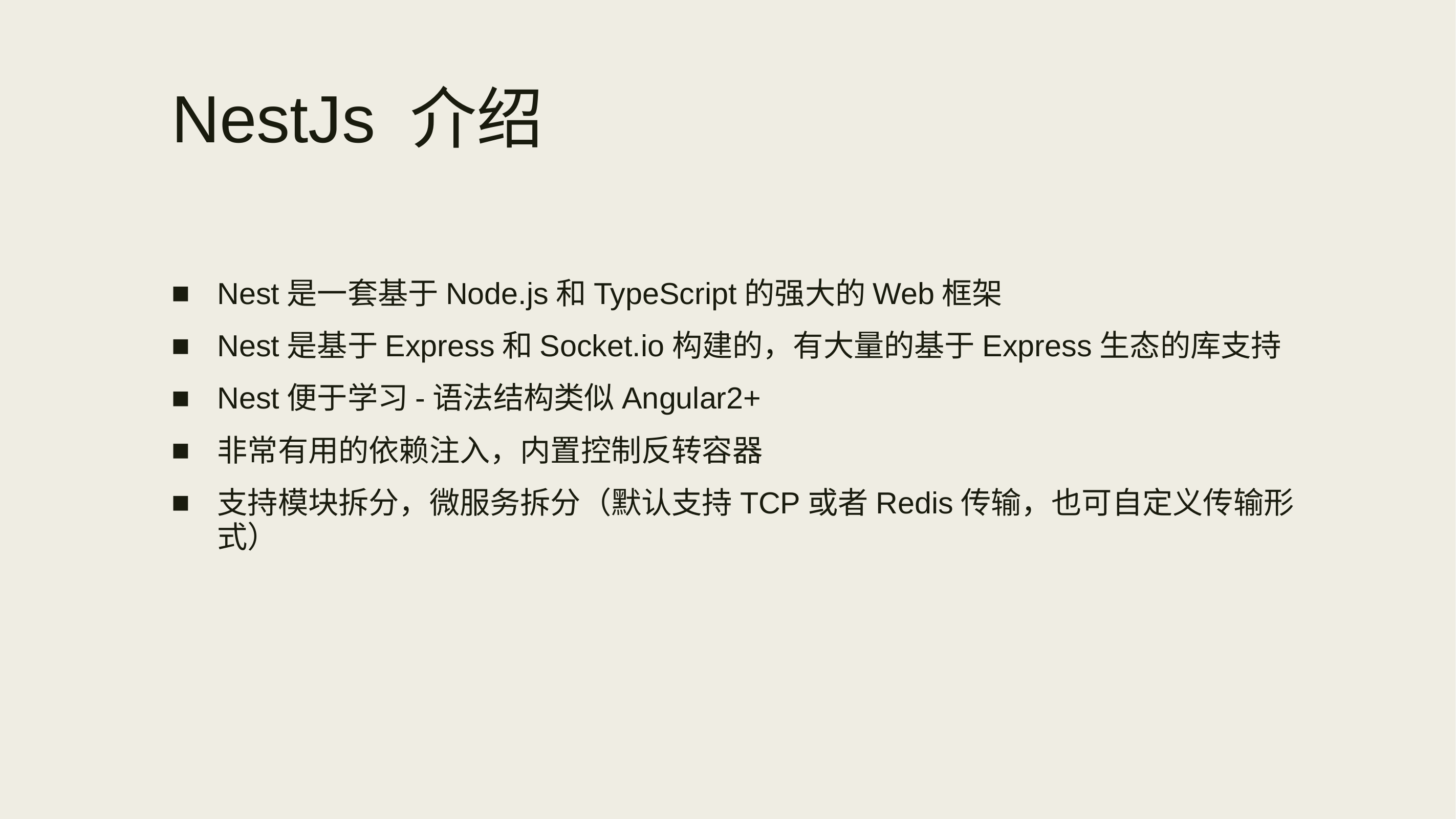

# NestJs 介绍
Nest是一套基于Node.js和TypeScript的强大的Web框架
Nest是基于Express和Socket.io构建的，有大量的基于Express生态的库支持
Nest便于学习-语法结构类似Angular2+
非常有用的依赖注入，内置控制反转容器
支持模块拆分，微服务拆分（默认支持TCP或者Redis传输，也可自定义传输形式）
3